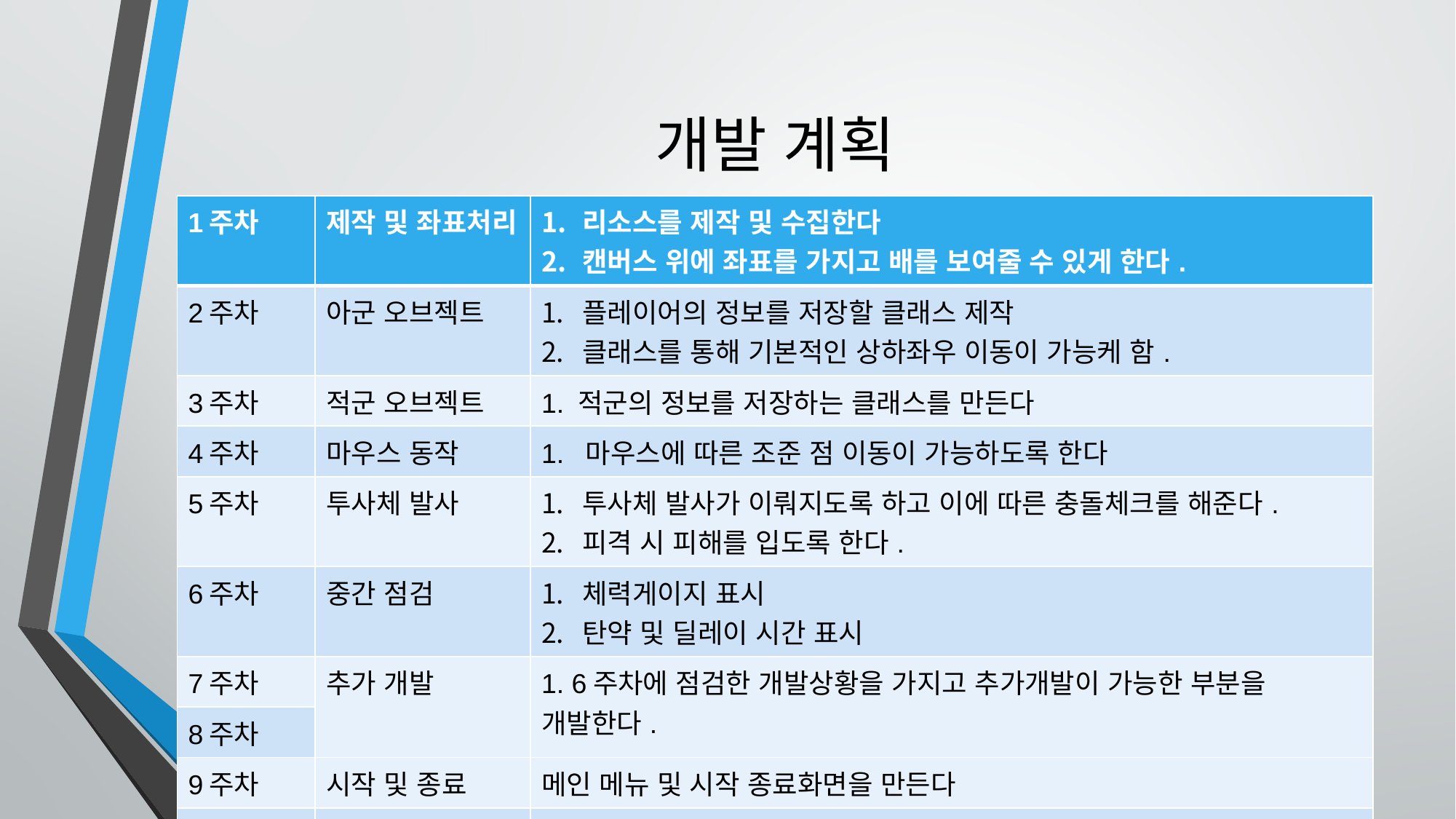

# 개발 계획
| 1주차 | 제작 및 좌표처리 | 리소스를 제작 및 수집한다 캔버스 위에 좌표를 가지고 배를 보여줄 수 있게 한다. |
| --- | --- | --- |
| 2주차 | 아군 오브젝트 | 플레이어의 정보를 저장할 클래스 제작 클래스를 통해 기본적인 상하좌우 이동이 가능케 함. |
| 3주차 | 적군 오브젝트 | 1. 적군의 정보를 저장하는 클래스를 만든다 |
| 4주차 | 마우스 동작 | 1. 마우스에 따른 조준 점 이동이 가능하도록 한다 |
| 5주차 | 투사체 발사 | 투사체 발사가 이뤄지도록 하고 이에 따른 충돌체크를 해준다. 피격 시 피해를 입도록 한다. |
| 6주차 | 중간 점검 | 체력게이지 표시 탄약 및 딜레이 시간 표시 |
| 7주차 | 추가 개발 | 1. 6주차에 점검한 개발상황을 가지고 추가개발이 가능한 부분을 개발한다. |
| 8주차 |  |  |
| 9주차 | 시작 및 종료 | 메인 메뉴 및 시작 종료화면을 만든다 |
| 10주차 | 마무리 | 최종 점검 및 릴리즈 |